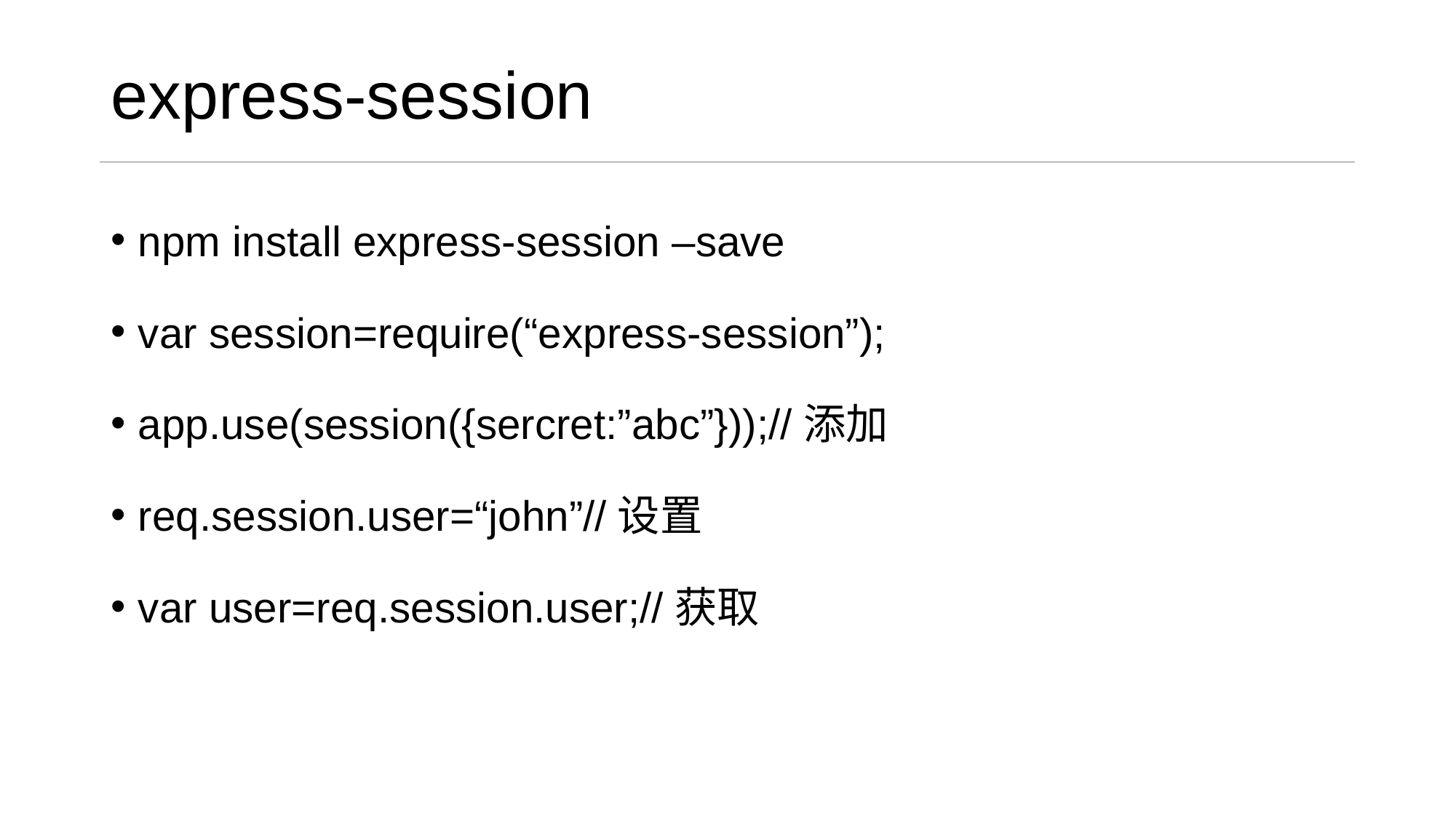

# express-session
npm install express-session –save
var session=require(“express-session”);
app.use(session({sercret:”abc”}));//添加
req.session.user=“john”//设置
var user=req.session.user;//获取